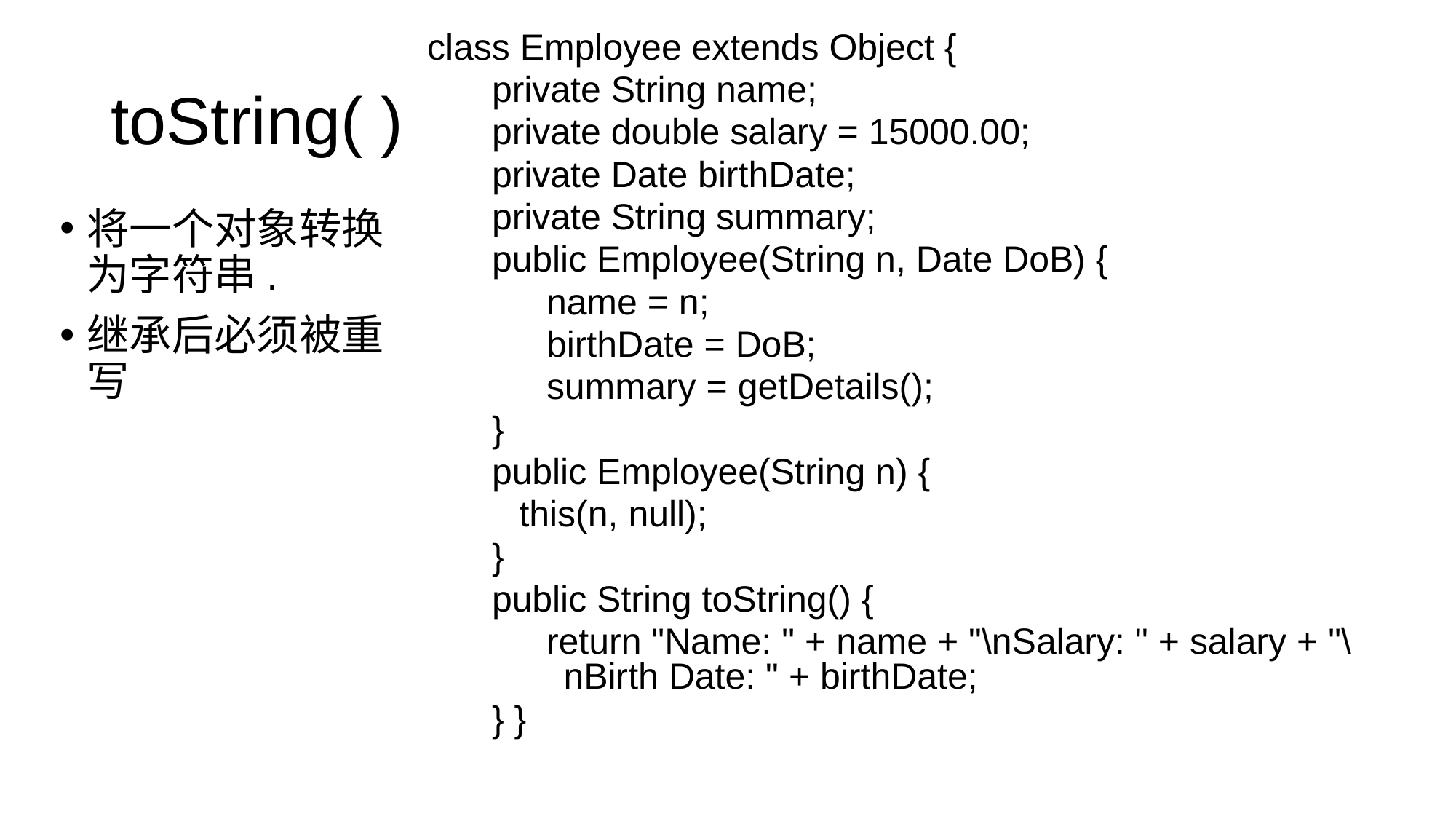

class Employee extends Object {
 private String name;
 private double salary = 15000.00;
 private Date birthDate;
 private String summary;
 public Employee(String n, Date DoB) {
 name = n;
 birthDate = DoB;
 summary = getDetails();
 }
 public Employee(String n) {
	 this(n, null);
 }
 public String toString() {
 return "Name: " + name + "\nSalary: " + salary + "\nBirth Date: " + birthDate;
 } }
# toString( )
将一个对象转换为字符串.
继承后必须被重写